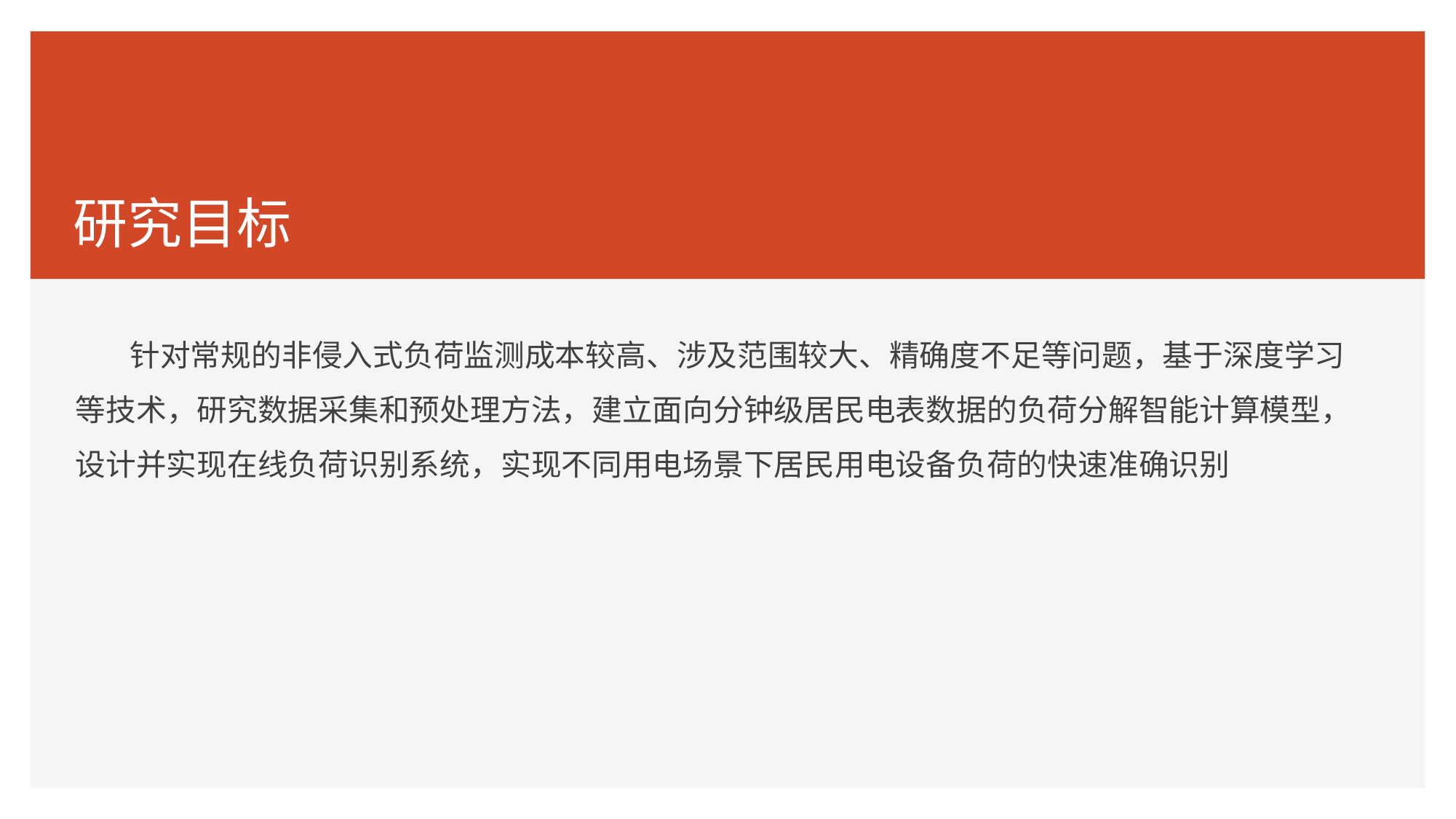

# 研究目标
       针对常规的非侵入式负荷监测成本较高、涉及范围较大、精确度不足等问题，基于深度学习等技术，研究数据采集和预处理方法，建立面向分钟级居民电表数据的负荷分解智能计算模型，设计并实现在线负荷识别系统，实现不同用电场景下居民用电设备负荷的快速准确识别